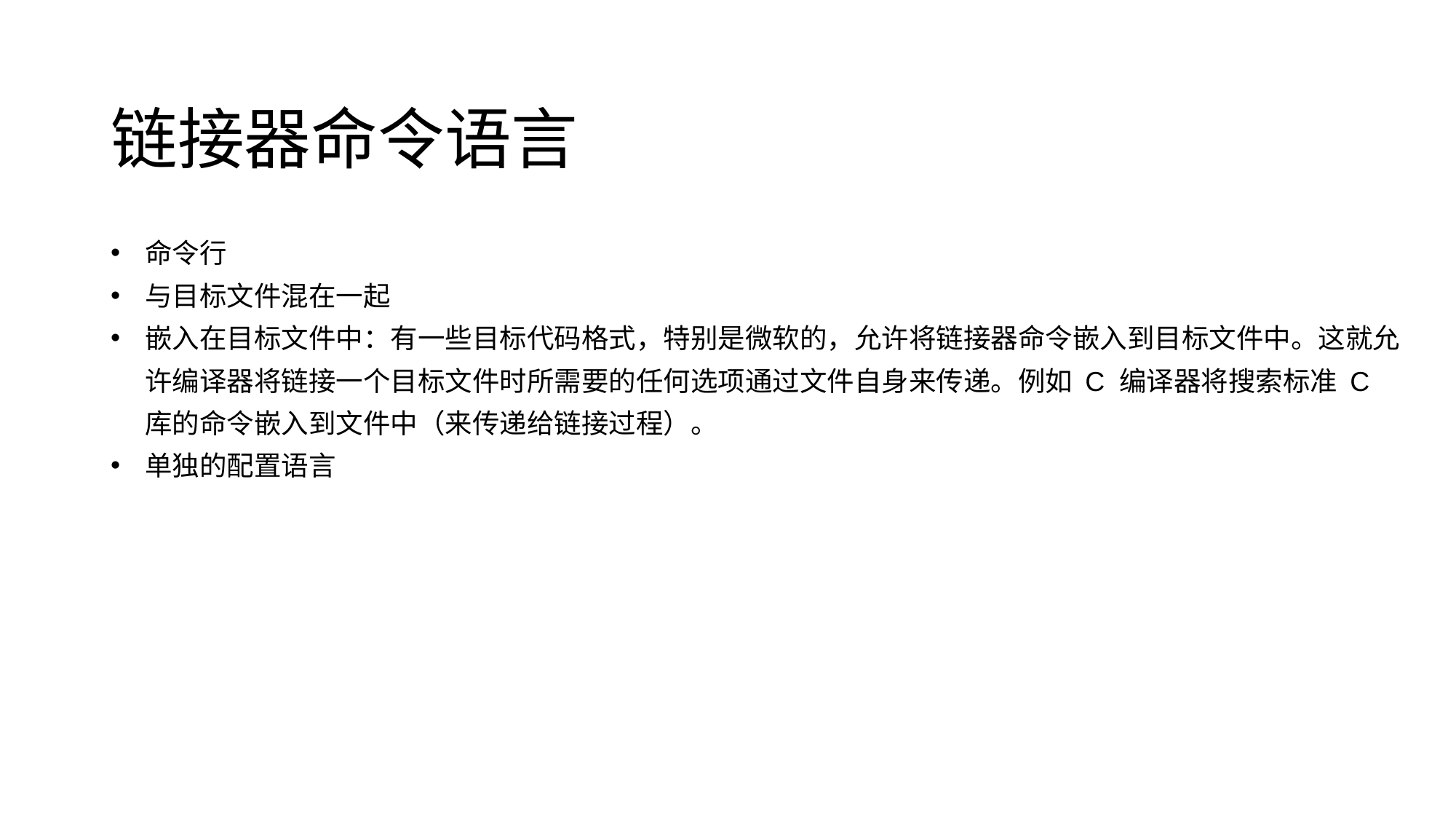

# 链接器命令语言
命令行
与目标文件混在一起
嵌入在目标文件中：有一些目标代码格式，特别是微软的，允许将链接器命令嵌入到目标文件中。这就允许编译器将链接一个目标文件时所需要的任何选项通过文件自身来传递。例如 C 编译器将搜索标准 C 库的命令嵌入到文件中（来传递给链接过程）。
单独的配置语言